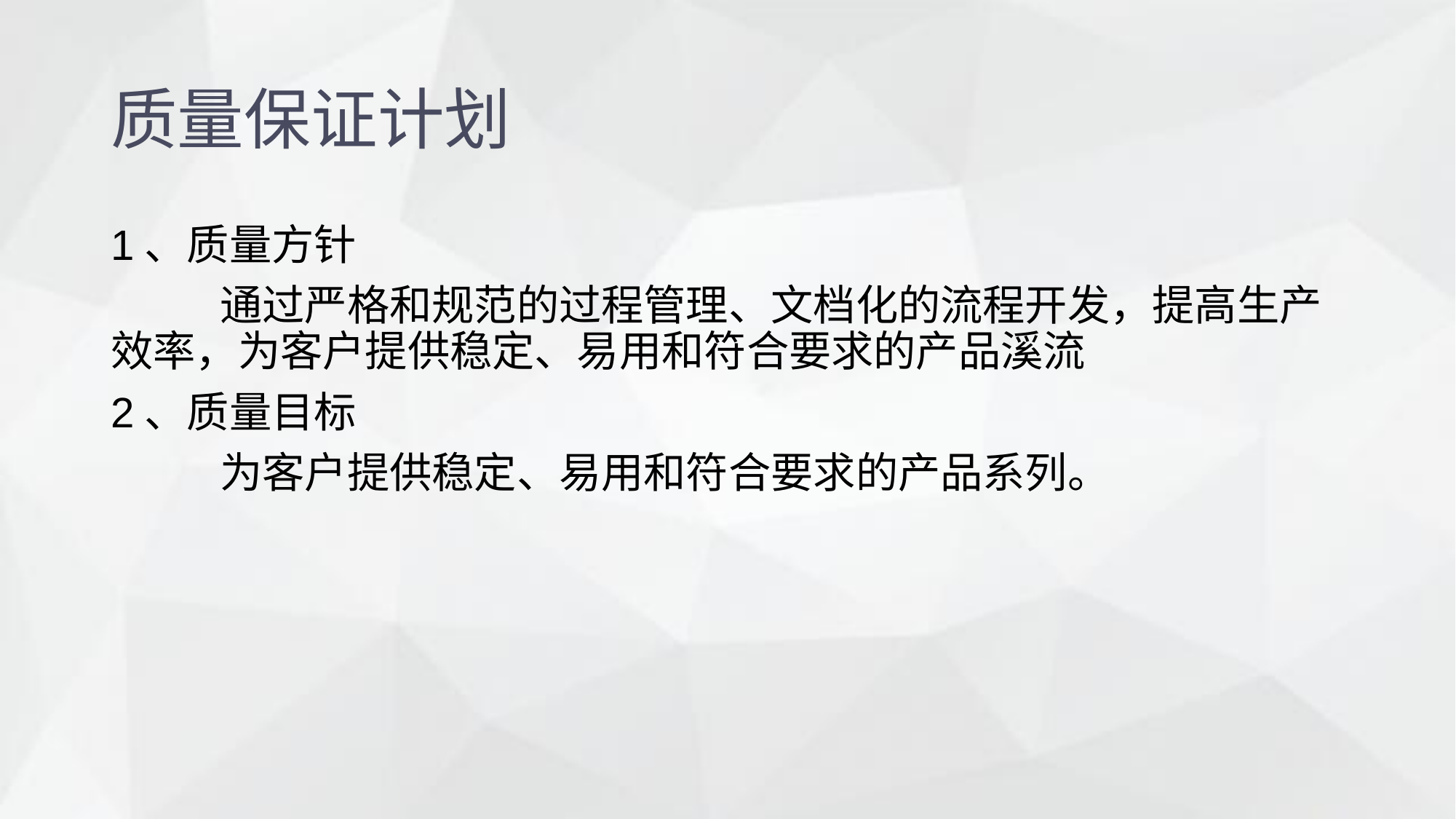

质量保证计划
1、质量方针
	通过严格和规范的过程管理、文档化的流程开发，提高生产效率，为客户提供稳定、易用和符合要求的产品溪流
2、质量目标
	为客户提供稳定、易用和符合要求的产品系列。